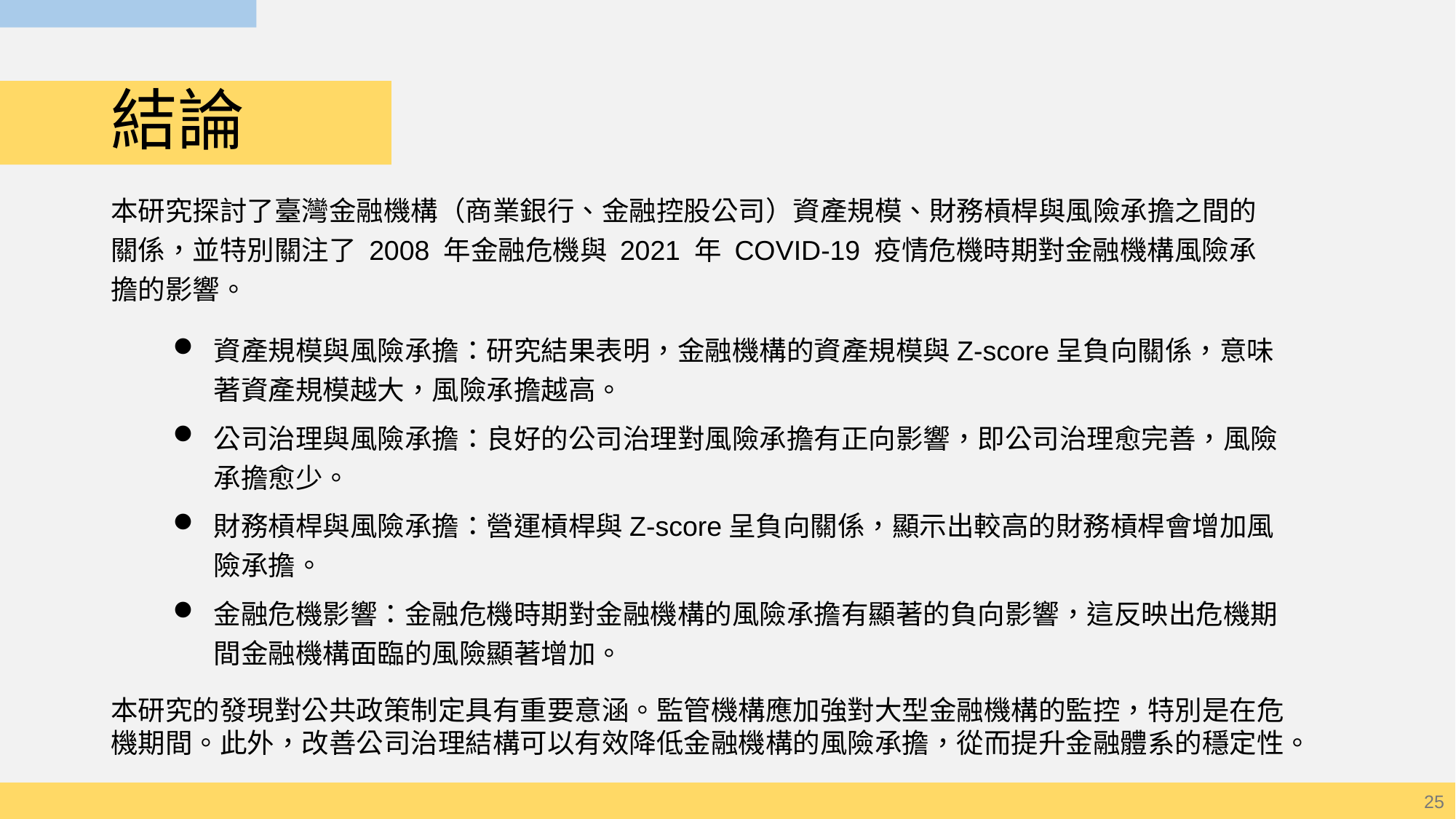

# 結論

本研究探討了臺灣金融機構（商業銀行、金融控股公司）資產規模、財務槓桿與風險承擔之間的關係，並特別關注了 2008 年金融危機與 2021 年 COVID-19 疫情危機時期對金融機構風險承擔的影響。
資產規模與風險承擔：研究結果表明，金融機構的資產規模與Z-score呈負向關係，意味著資產規模越大，風險承擔越高。
公司治理與風險承擔：良好的公司治理對風險承擔有正向影響，即公司治理愈完善，風險承擔愈少。
財務槓桿與風險承擔：營運槓桿與Z-score呈負向關係，顯示出較高的財務槓桿會增加風險承擔。
金融危機影響：金融危機時期對金融機構的風險承擔有顯著的負向影響，這反映出危機期間金融機構面臨的風險顯著增加。
本研究的發現對公共政策制定具有重要意涵。監管機構應加強對大型金融機構的監控，特別是在危機期間。此外，改善公司治理結構可以有效降低金融機構的風險承擔，從而提升金融體系的穩定性。
25